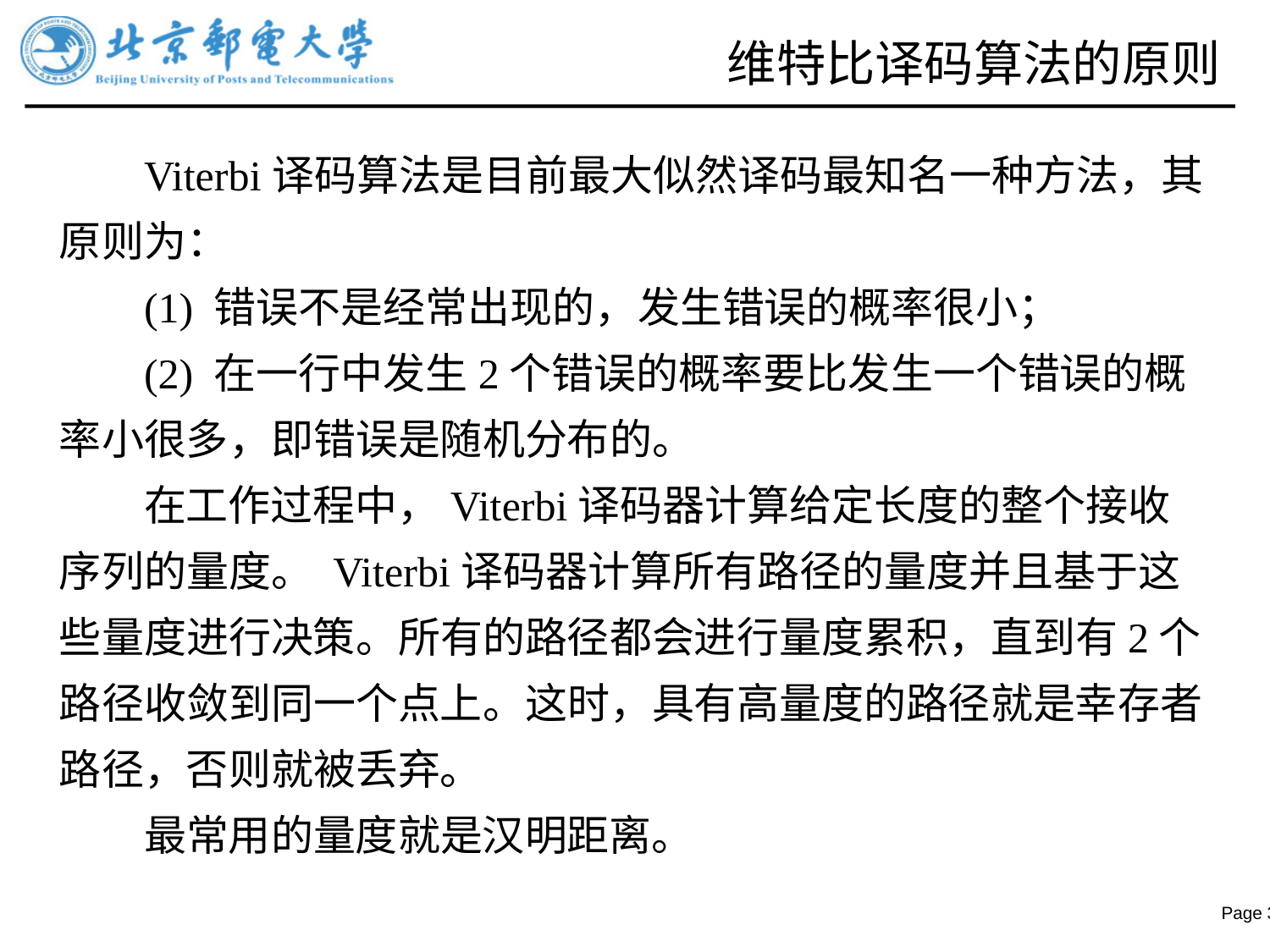

# 维特比译码算法的原则
Viterbi译码算法是目前最大似然译码最知名一种方法，其原则为：
(1) 错误不是经常出现的，发生错误的概率很小；
(2) 在一行中发生2个错误的概率要比发生一个错误的概率小很多，即错误是随机分布的。
在工作过程中，Viterbi译码器计算给定长度的整个接收序列的量度。 Viterbi译码器计算所有路径的量度并且基于这些量度进行决策。所有的路径都会进行量度累积，直到有2个路径收敛到同一个点上。这时，具有高量度的路径就是幸存者路径，否则就被丢弃。
最常用的量度就是汉明距离。